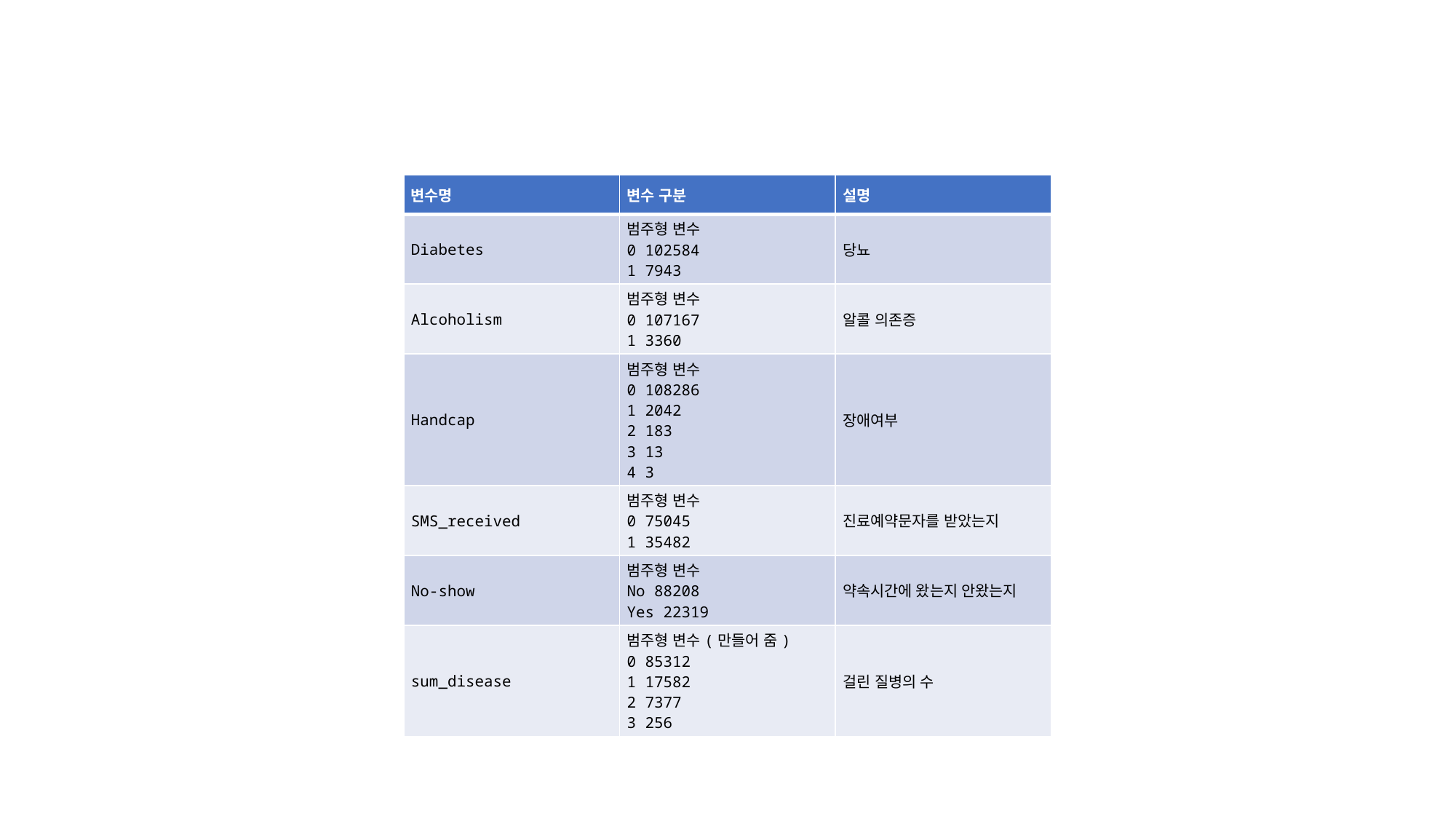

| 변수명 | 변수 구분 | 설명 |
| --- | --- | --- |
| Diabetes | 범주형 변수 0 102584 1 7943 | 당뇨 |
| Alcoholism | 범주형 변수 0 107167 1 3360 | 알콜 의존증 |
| Handcap | 범주형 변수 0 108286 1 2042 2 183 3 13 4 3 | 장애여부 |
| SMS\_received | 범주형 변수 0 75045 1 35482 | 진료예약문자를 받았는지 |
| No-show | 범주형 변수 No 88208 Yes 22319 | 약속시간에 왔는지 안왔는지 |
| sum\_disease | 범주형 변수(만들어 줌) 0 85312 1 17582 2 7377 3 256 | 걸린 질병의 수 |